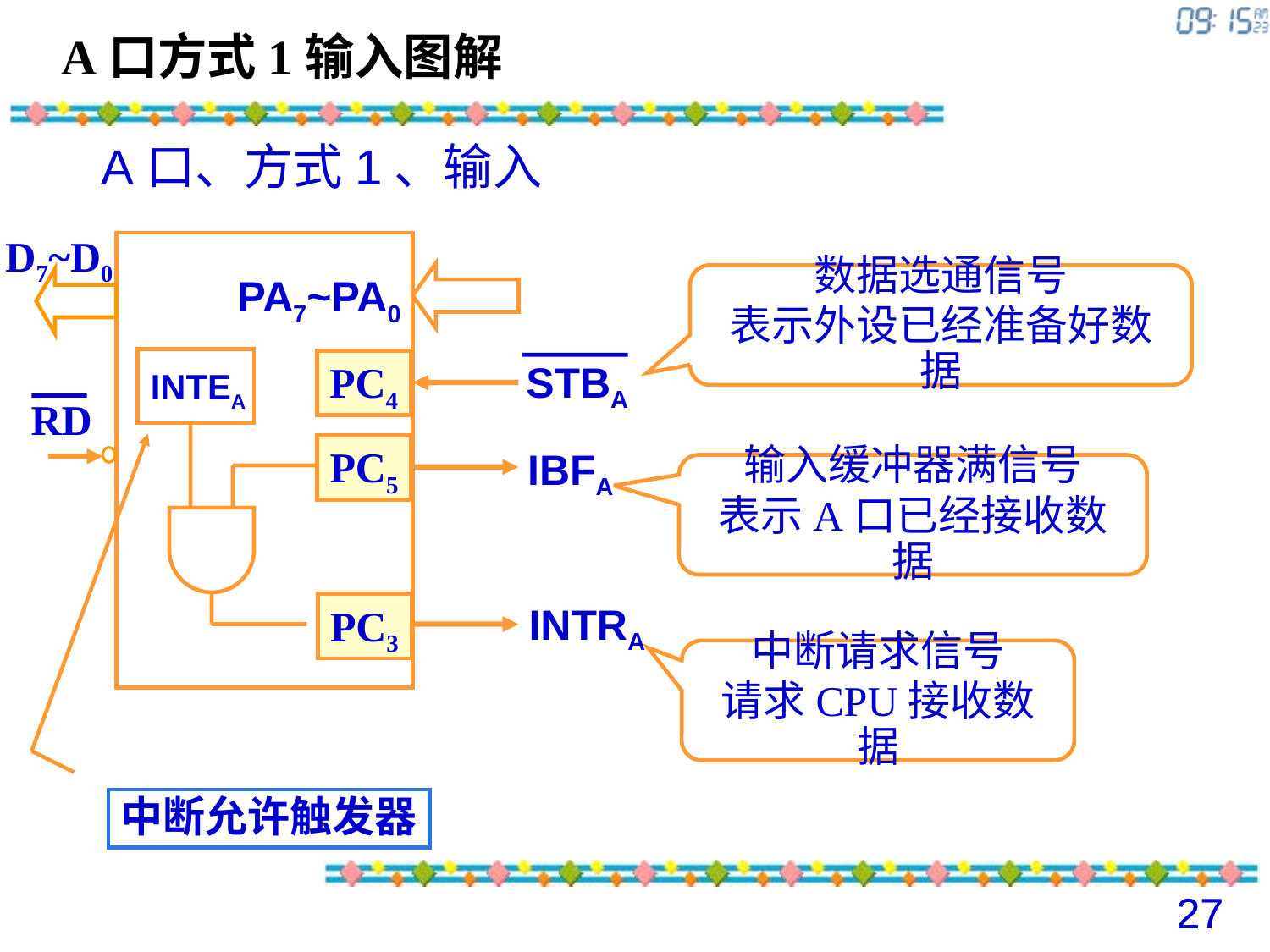

A口方式1输入图解
A口、方式1、输入

PA7~PA0

STBA
PC4

INTEA

PC5
IBFA

INTRA
PC3

D7~D0

RD

中断允许触发器
数据选通信号
表示外设已经准备好数据
输入缓冲器满信号
表示A口已经接收数据
中断请求信号
请求CPU接收数据